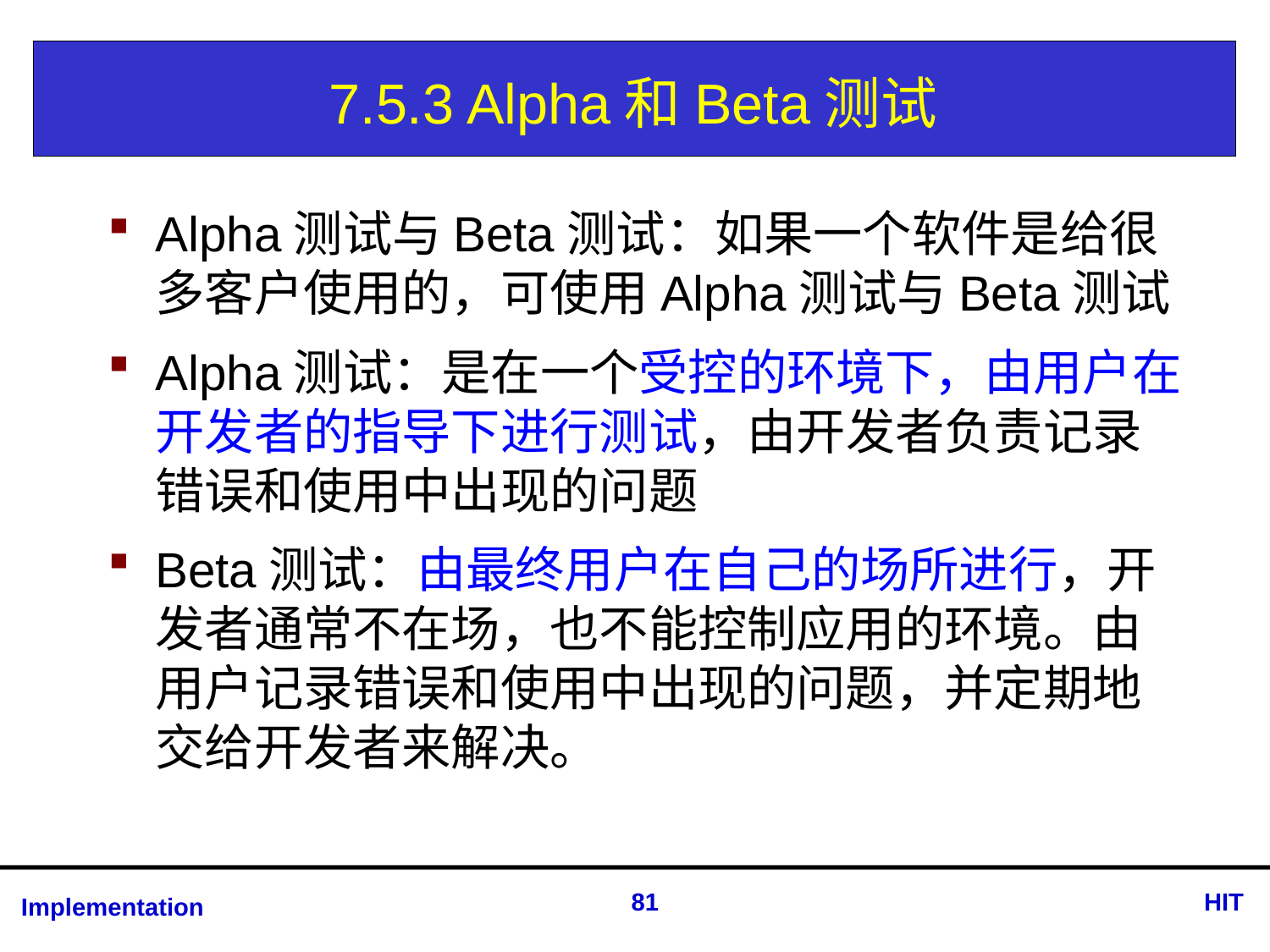

# 7.5.3 Alpha和Beta测试
Alpha测试与Beta测试：如果一个软件是给很多客户使用的，可使用Alpha测试与Beta测试
Alpha测试：是在一个受控的环境下，由用户在开发者的指导下进行测试，由开发者负责记录错误和使用中出现的问题
Beta测试：由最终用户在自己的场所进行，开发者通常不在场，也不能控制应用的环境。由用户记录错误和使用中出现的问题，并定期地交给开发者来解决。